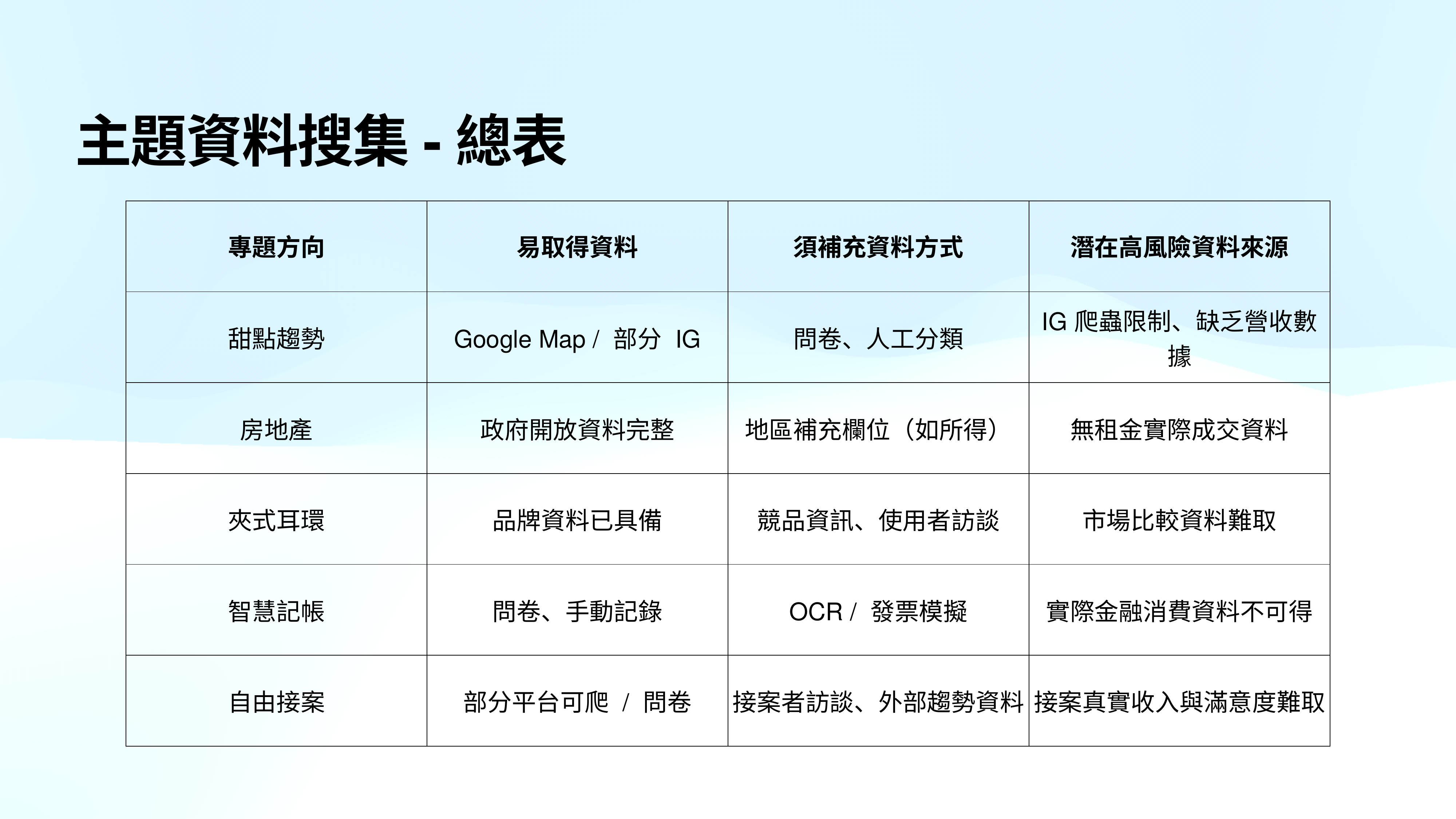

# 主題資料搜集-總表
| 專題方向 | 易取得資料 | 須補充資料方式 | 潛在高風險資料來源 |
| --- | --- | --- | --- |
| 甜點趨勢 | Google Map / 部分 IG | 問卷、人工分類 | IG爬蟲限制、缺乏營收數據 |
| 房地產 | 政府開放資料完整 | 地區補充欄位（如所得） | 無租金實際成交資料 |
| 夾式耳環 | 品牌資料已具備 | 競品資訊、使用者訪談 | 市場比較資料難取 |
| 智慧記帳 | 問卷、手動記錄 | OCR / 發票模擬 | 實際金融消費資料不可得 |
| 自由接案 | 部分平台可爬 / 問卷 | 接案者訪談、外部趨勢資料 | 接案真實收入與滿意度難取 |